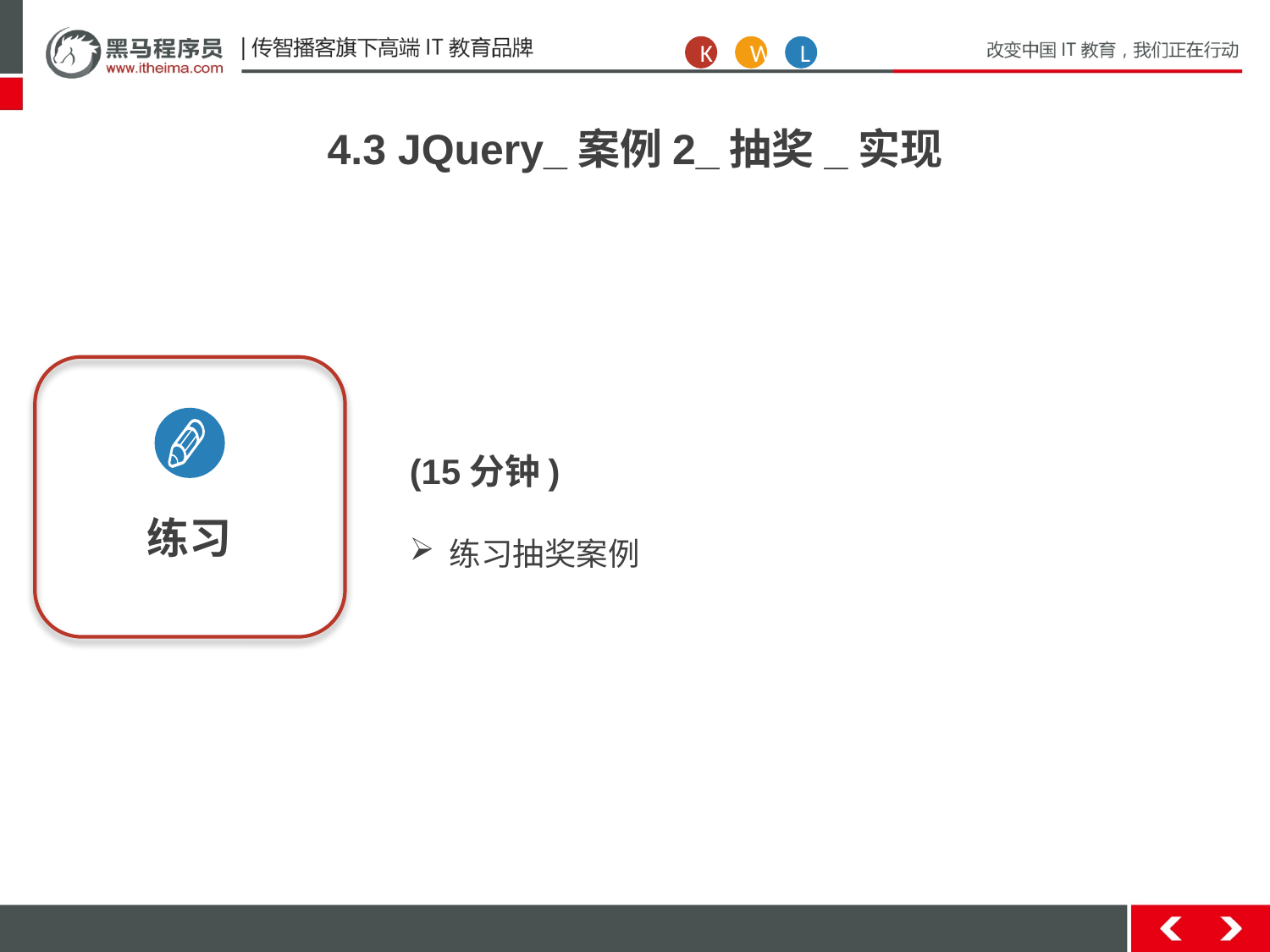

K
W
L
4.3 JQuery_案例2_抽奖_实现

练习
(15分钟)

练习抽奖案例